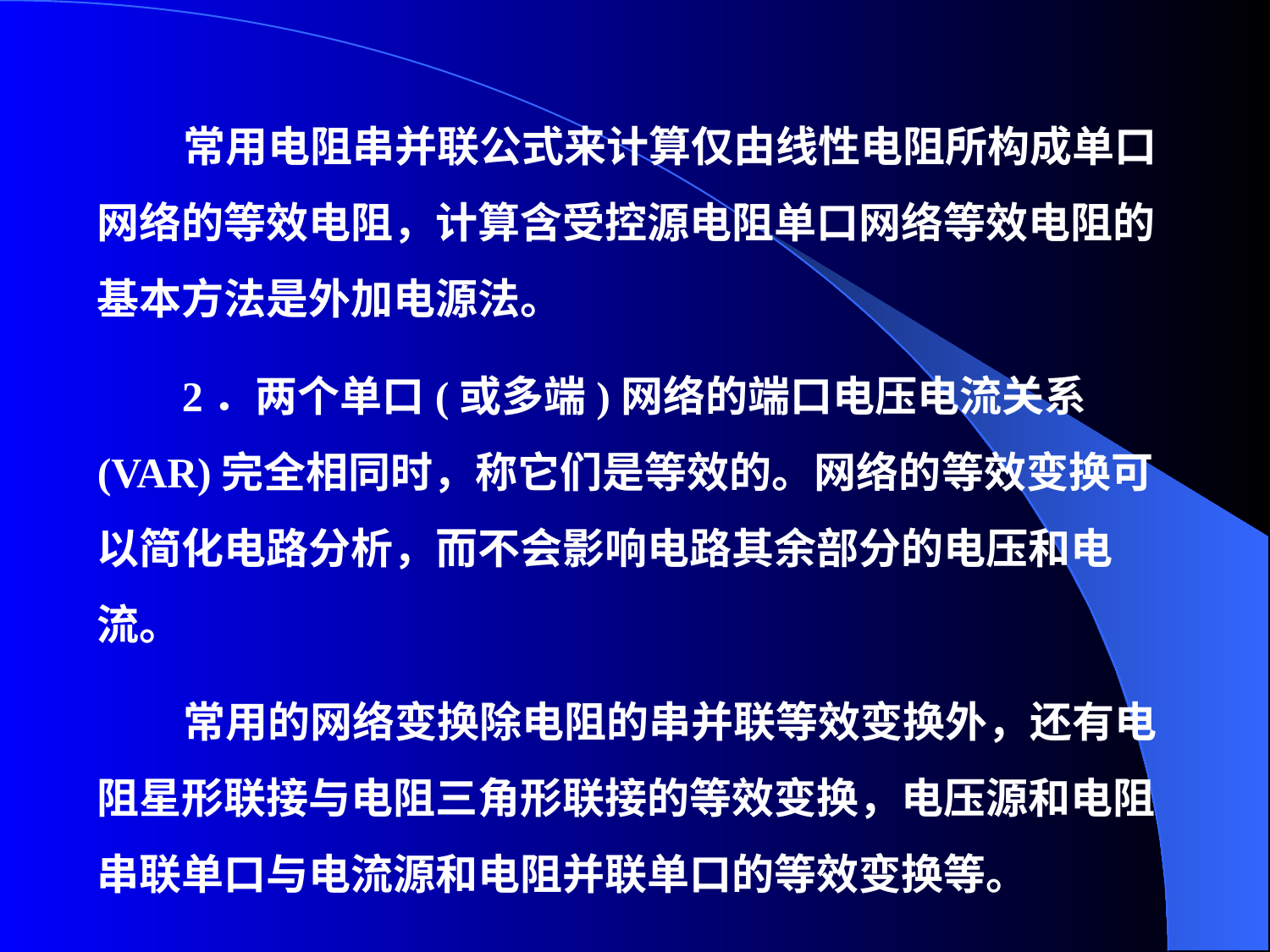

常用电阻串并联公式来计算仅由线性电阻所构成单口网络的等效电阻，计算含受控源电阻单口网络等效电阻的基本方法是外加电源法。
        2．两个单口(或多端)网络的端口电压电流关系(VAR)完全相同时，称它们是等效的。网络的等效变换可以简化电路分析，而不会影响电路其余部分的电压和电流。
        常用的网络变换除电阻的串并联等效变换外，还有电阻星形联接与电阻三角形联接的等效变换，电压源和电阻串联单口与电流源和电阻并联单口的等效变换等。